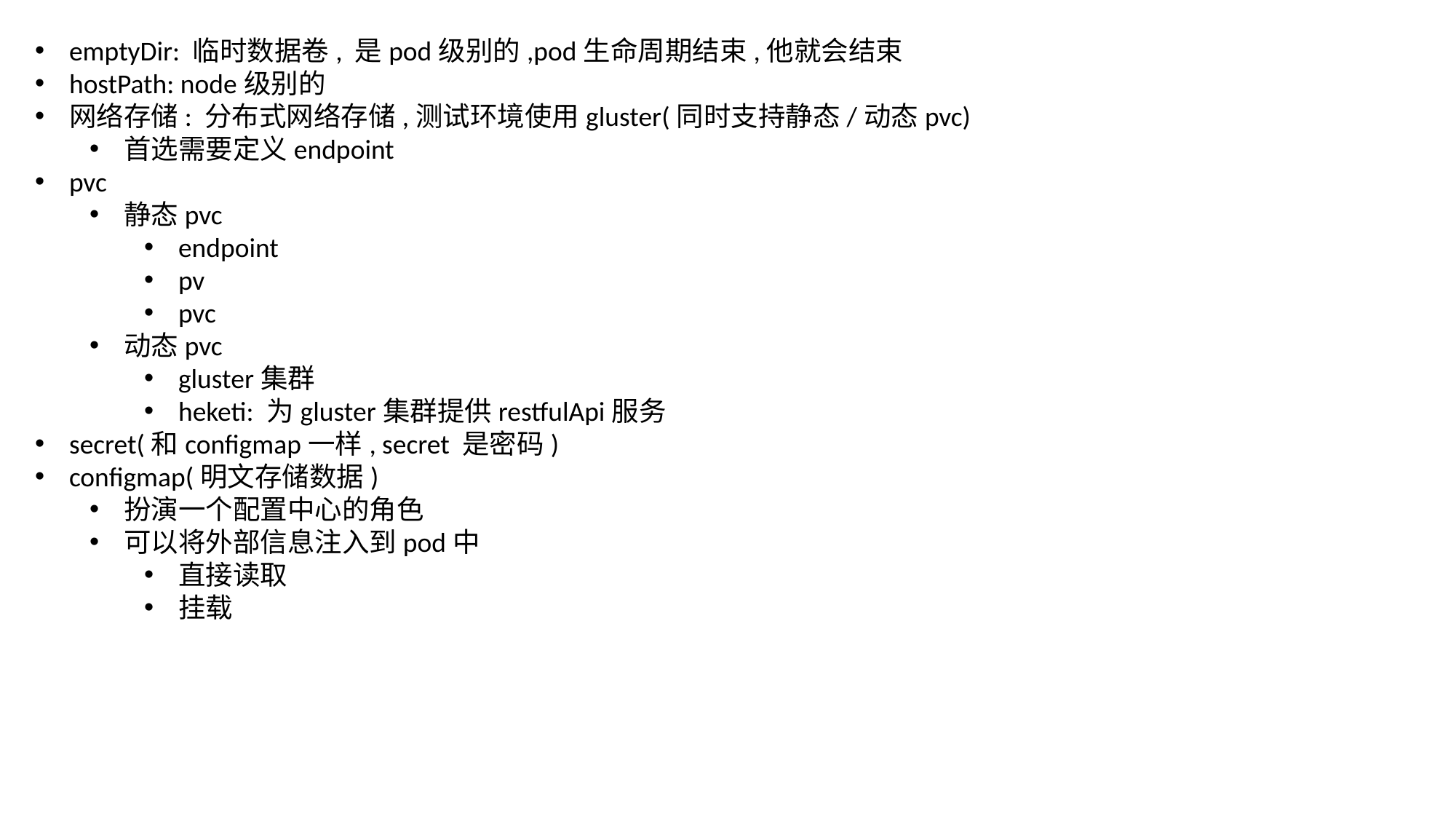

emptyDir: 临时数据卷, 是pod级别的,pod生命周期结束,他就会结束
hostPath: node级别的
网络存储: 分布式网络存储,测试环境使用gluster(同时支持静态/动态pvc)
首选需要定义endpoint
pvc
静态pvc
endpoint
pv
pvc
动态pvc
gluster集群
heketi: 为gluster集群提供restfulApi服务
secret(和configmap一样, secret 是密码)
configmap(明文存储数据)
扮演一个配置中心的角色
可以将外部信息注入到pod中
直接读取
挂载